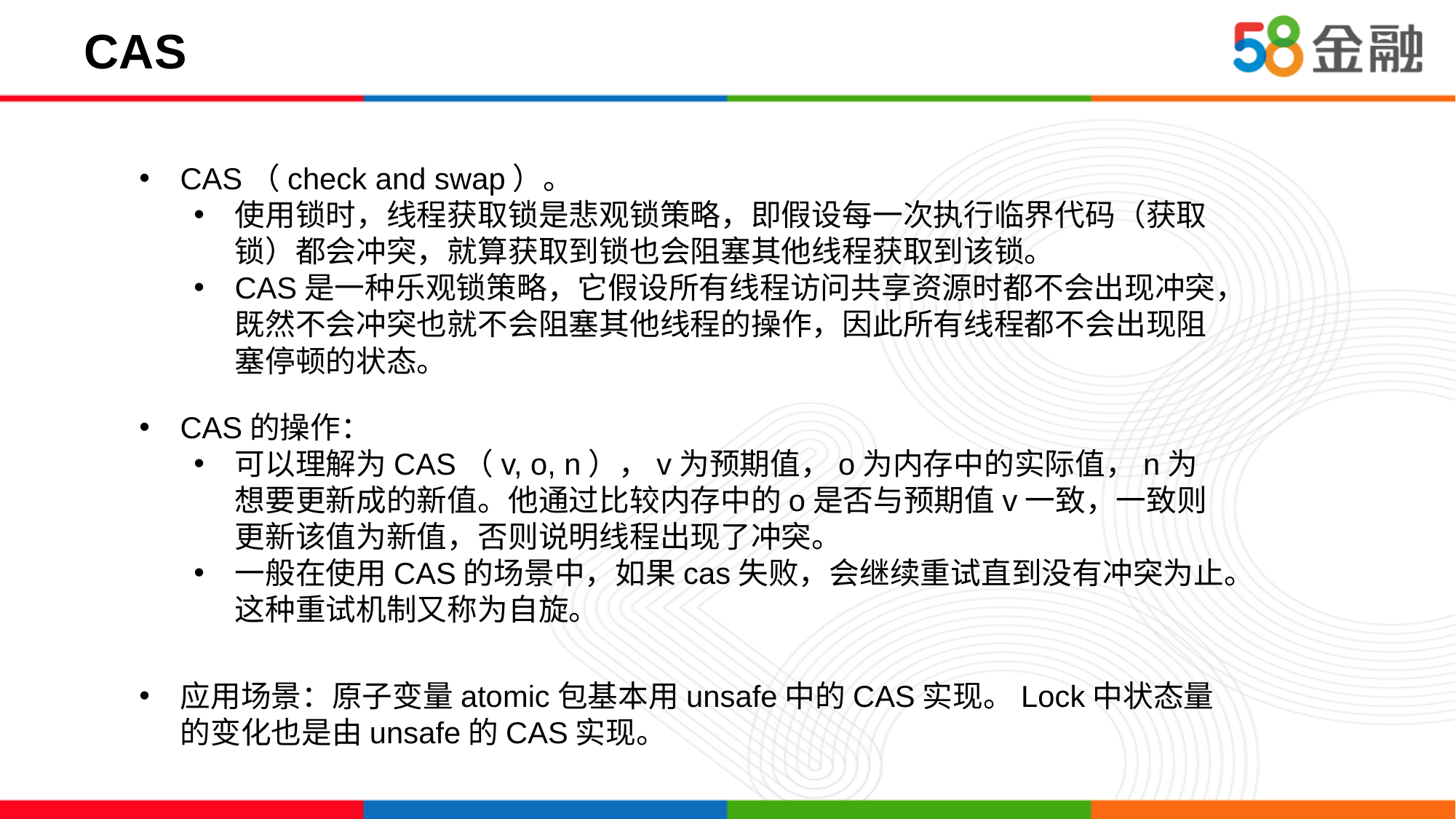

# CAS
CAS（check and swap）。
使用锁时，线程获取锁是悲观锁策略，即假设每一次执行临界代码（获取锁）都会冲突，就算获取到锁也会阻塞其他线程获取到该锁。
CAS是一种乐观锁策略，它假设所有线程访问共享资源时都不会出现冲突，既然不会冲突也就不会阻塞其他线程的操作，因此所有线程都不会出现阻塞停顿的状态。

CAS的操作：
可以理解为CAS（v, o, n），v为预期值，o为内存中的实际值，n为想要更新成的新值。他通过比较内存中的o是否与预期值v一致，一致则更新该值为新值，否则说明线程出现了冲突。
一般在使用CAS的场景中，如果cas失败，会继续重试直到没有冲突为止。这种重试机制又称为自旋。
应用场景：原子变量atomic包基本用unsafe中的CAS实现。Lock中状态量的变化也是由unsafe的CAS实现。